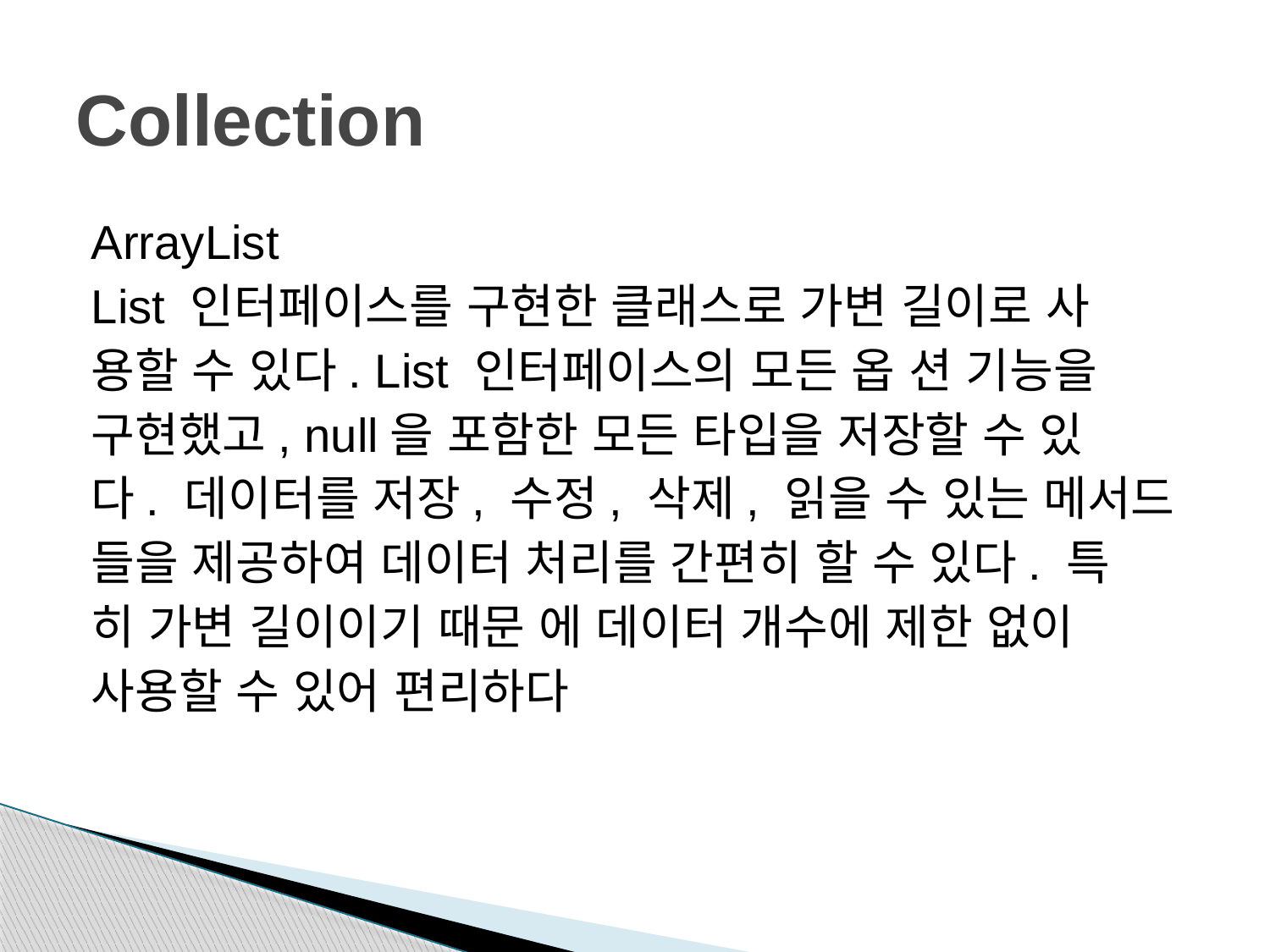

# Collection
ArrayList
List 인터페이스를 구현한 클래스로 가변 길이로 사
용할 수 있다. List 인터페이스의 모든 옵 션 기능을
구현했고, null을 포함한 모든 타입을 저장할 수 있
다. 데이터를 저장, 수정, 삭제, 읽을 수 있는 메서드
들을 제공하여 데이터 처리를 간편히 할 수 있다. 특
히 가변 길이이기 때문 에 데이터 개수에 제한 없이
사용할 수 있어 편리하다